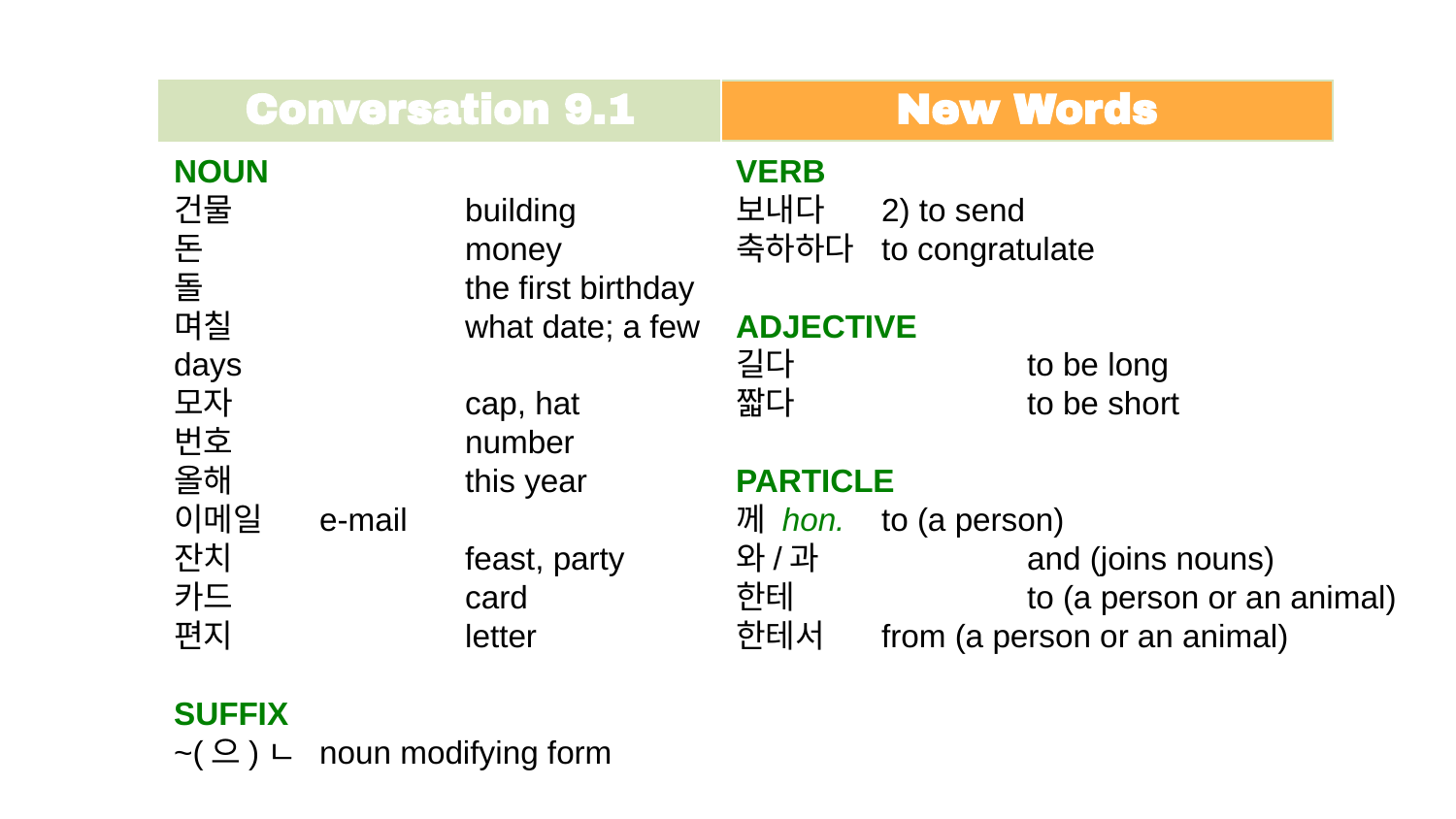

| Conversation 9.1 | New Words |
| --- | --- |
NOUN
건물		building
돈		money
돌		the first birthday
며칠		what date; a few days
모자		cap, hat
번호		number
올해		this year
이메일	e-mail
잔치		feast, party
카드		card
편지		letter

SUFFIX
~(으)ㄴ	noun modifying form
VERB
보내다	2) to send
축하하다	to congratulate

ADJECTIVE
길다		to be long
짧다	  	to be short

PARTICLE
께 hon.	to (a person)
와/과		and (joins nouns)
한테		to (a person or an animal)
한테서	from (a person or an animal)